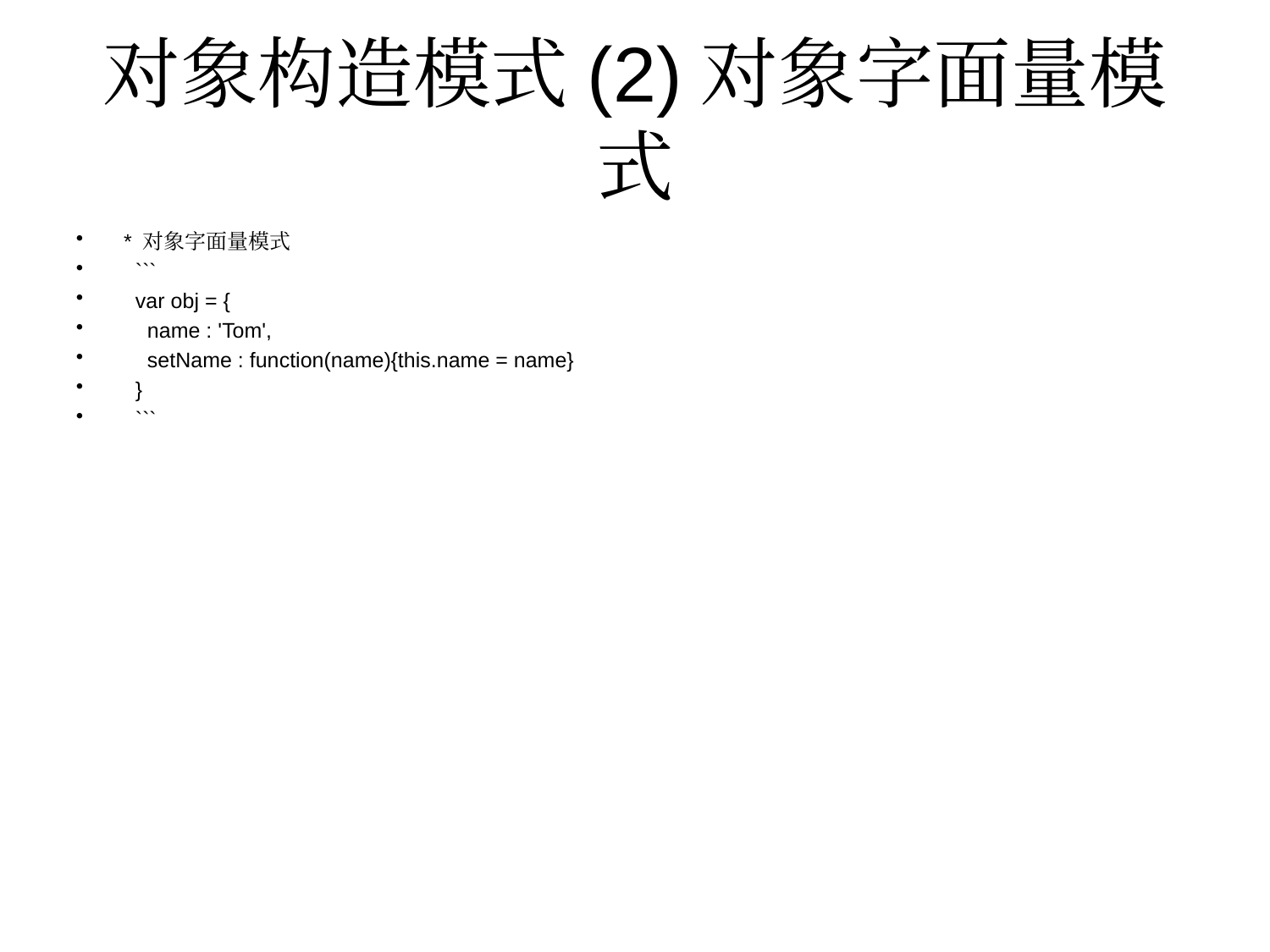

# 对象构造模式(2)对象字面量模式
* 对象字面量模式
  ```
  var obj = {
    name : 'Tom',
    setName : function(name){this.name = name}
  }
  ```